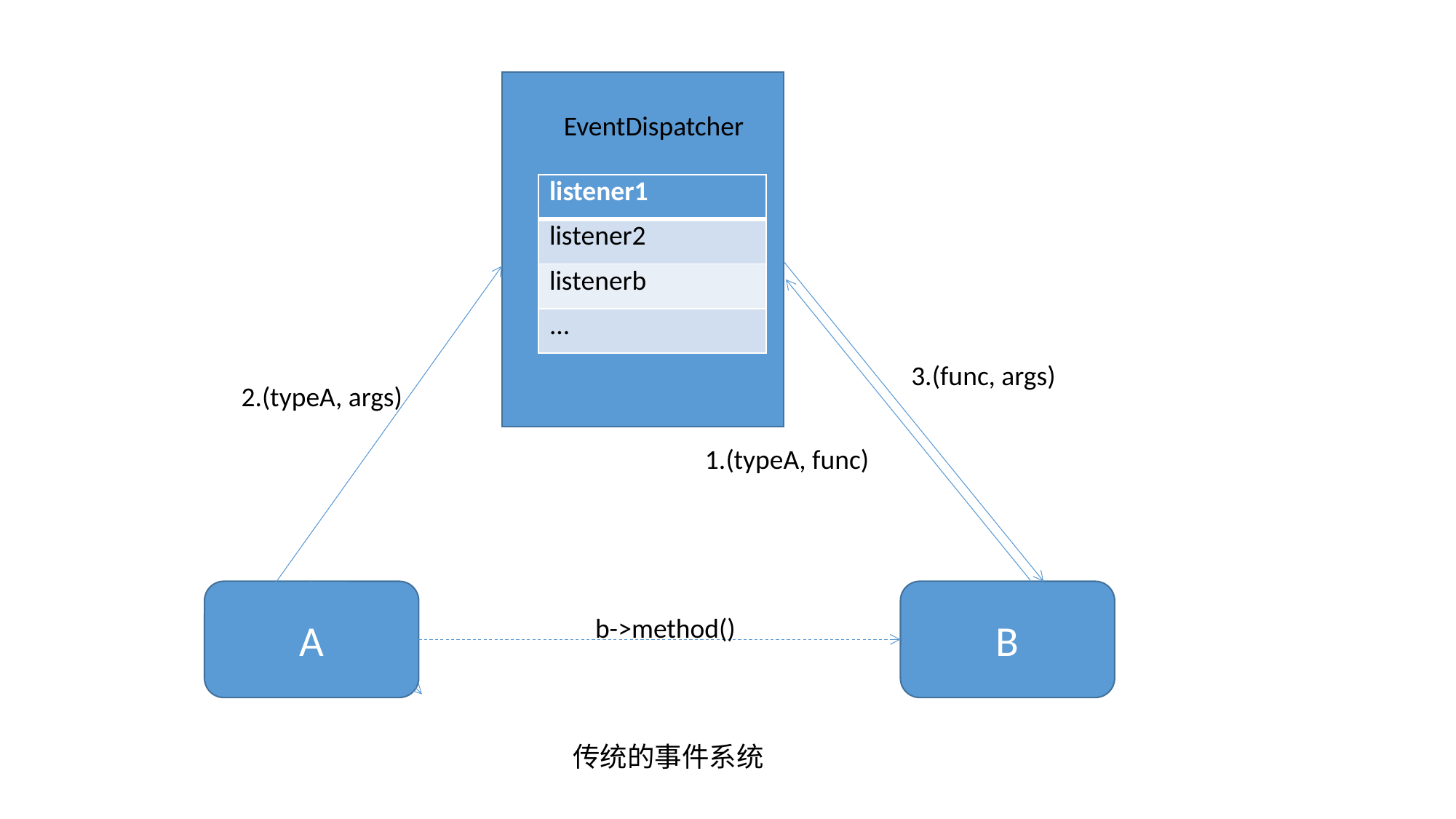

EventDispatcher
| listener1 |
| --- |
| listener2 |
| listenerb |
| ... |
3.(func, args)
2.(typeA, args)
1.(typeA, func)
A
B
b->method()
传统的事件系统